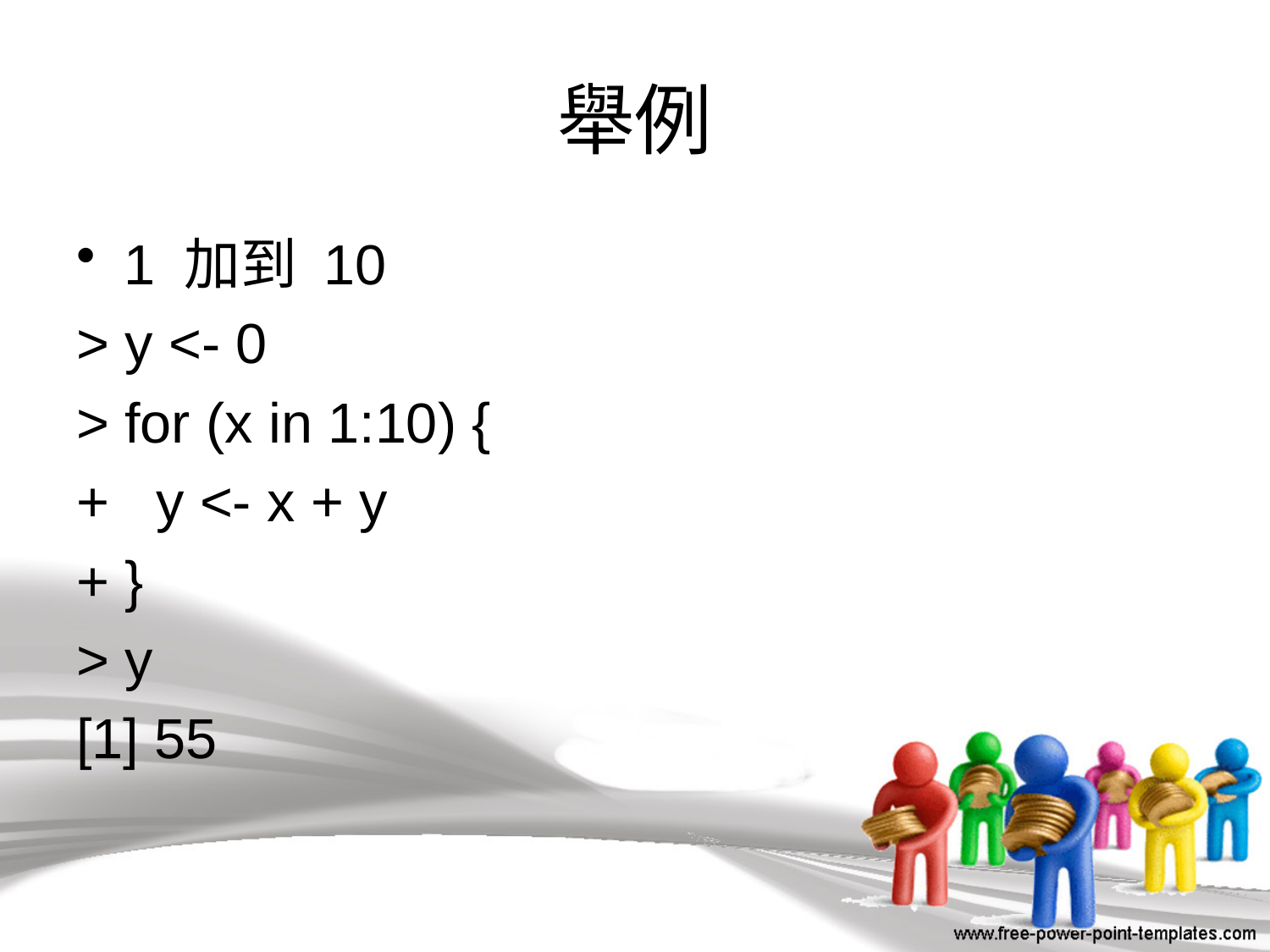

# 舉例
1 加到 10
> y <- 0
> for (x in 1:10) {
+   y <- x + y
+ }
> y
[1] 55